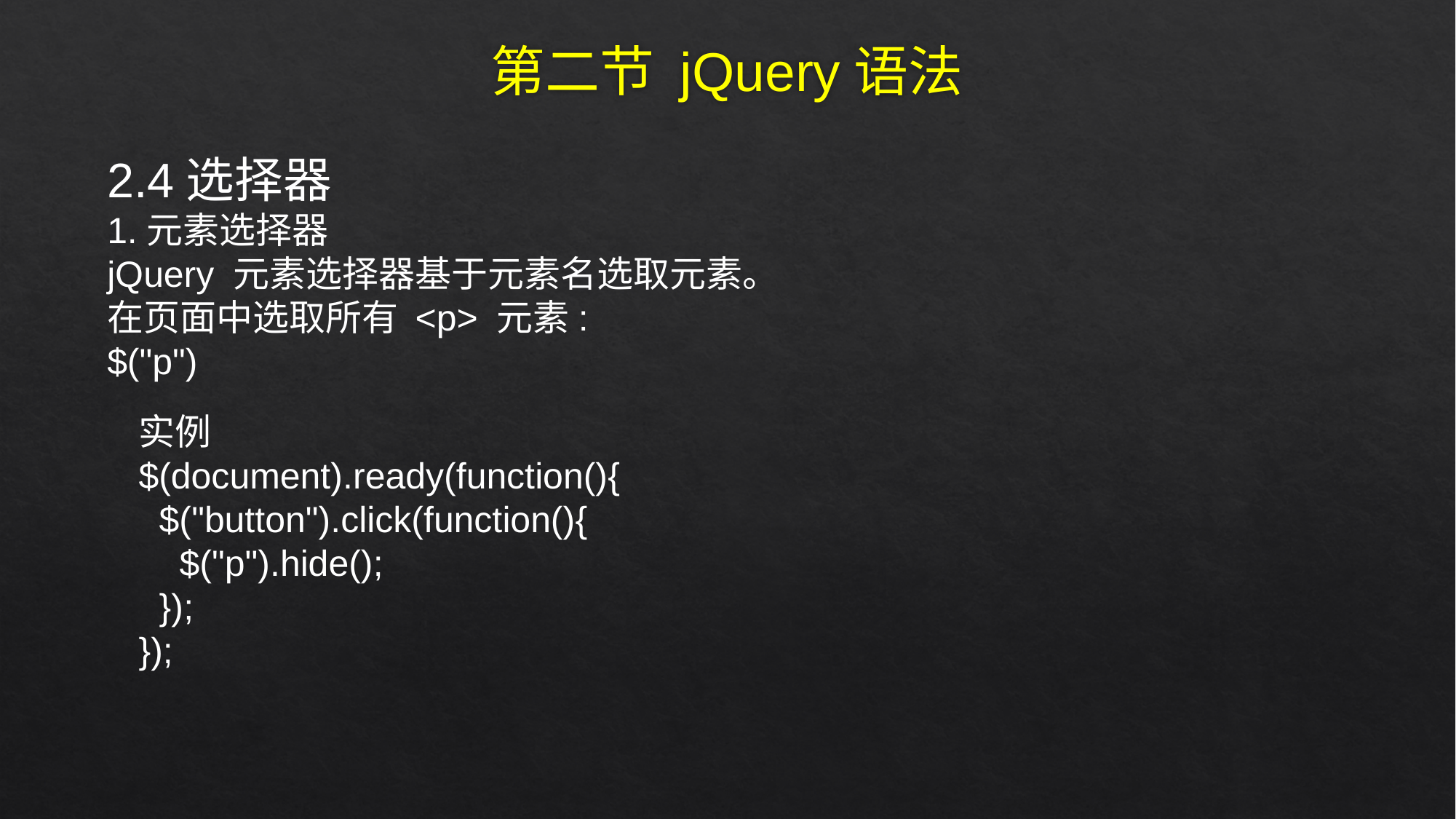

# 第二节 jQuery语法
2.4选择器
1.元素选择器
jQuery 元素选择器基于元素名选取元素。
在页面中选取所有 <p> 元素:
$("p")

实例
$(document).ready(function(){
  $("button").click(function(){
    $("p").hide();
  });
});